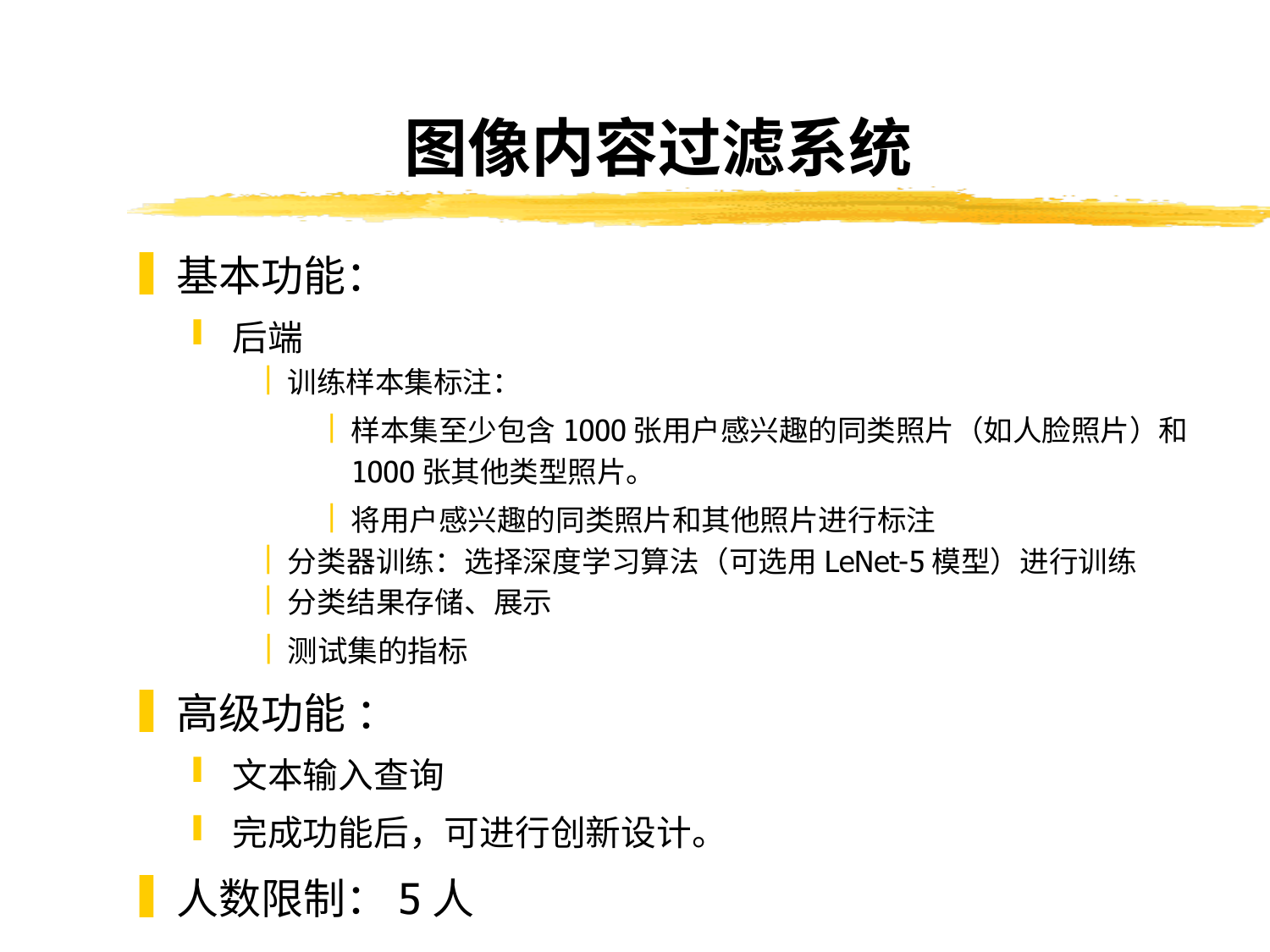

# 图像内容过滤系统
基本功能：
后端
训练样本集标注：
样本集至少包含1000张用户感兴趣的同类照片（如人脸照片）和1000张其他类型照片。
将用户感兴趣的同类照片和其他照片进行标注
分类器训练：选择深度学习算法（可选用LeNet-5模型）进行训练
分类结果存储、展示
测试集的指标
高级功能 ：
文本输入查询
完成功能后，可进行创新设计。
人数限制：5人